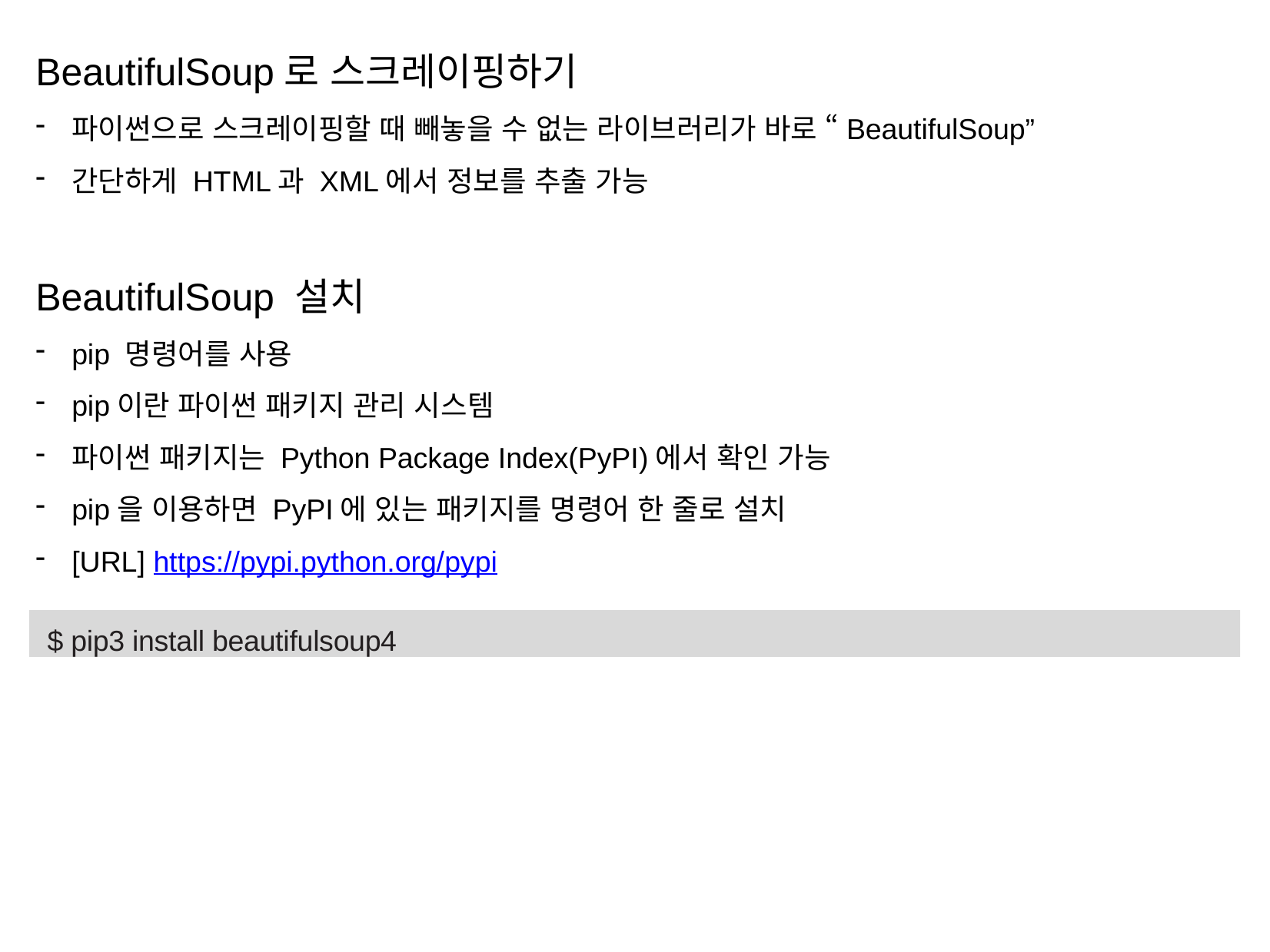

BeautifulSoup로 스크레이핑하기
파이썬으로 스크레이핑할 때 빼놓을 수 없는 라이브러리가 바로 “BeautifulSoup”
간단하게 HTML과 XML에서 정보를 추출 가능
BeautifulSoup 설치
pip 명령어를 사용
pip이란 파이썬 패키지 관리 시스템
파이썬 패키지는 Python Package Index(PyPI)에서 확인 가능
pip을 이용하면 PyPI에 있는 패키지를 명령어 한 줄로 설치
[URL] https://pypi.python.org/pypi
$ pip3 install beautifulsoup4